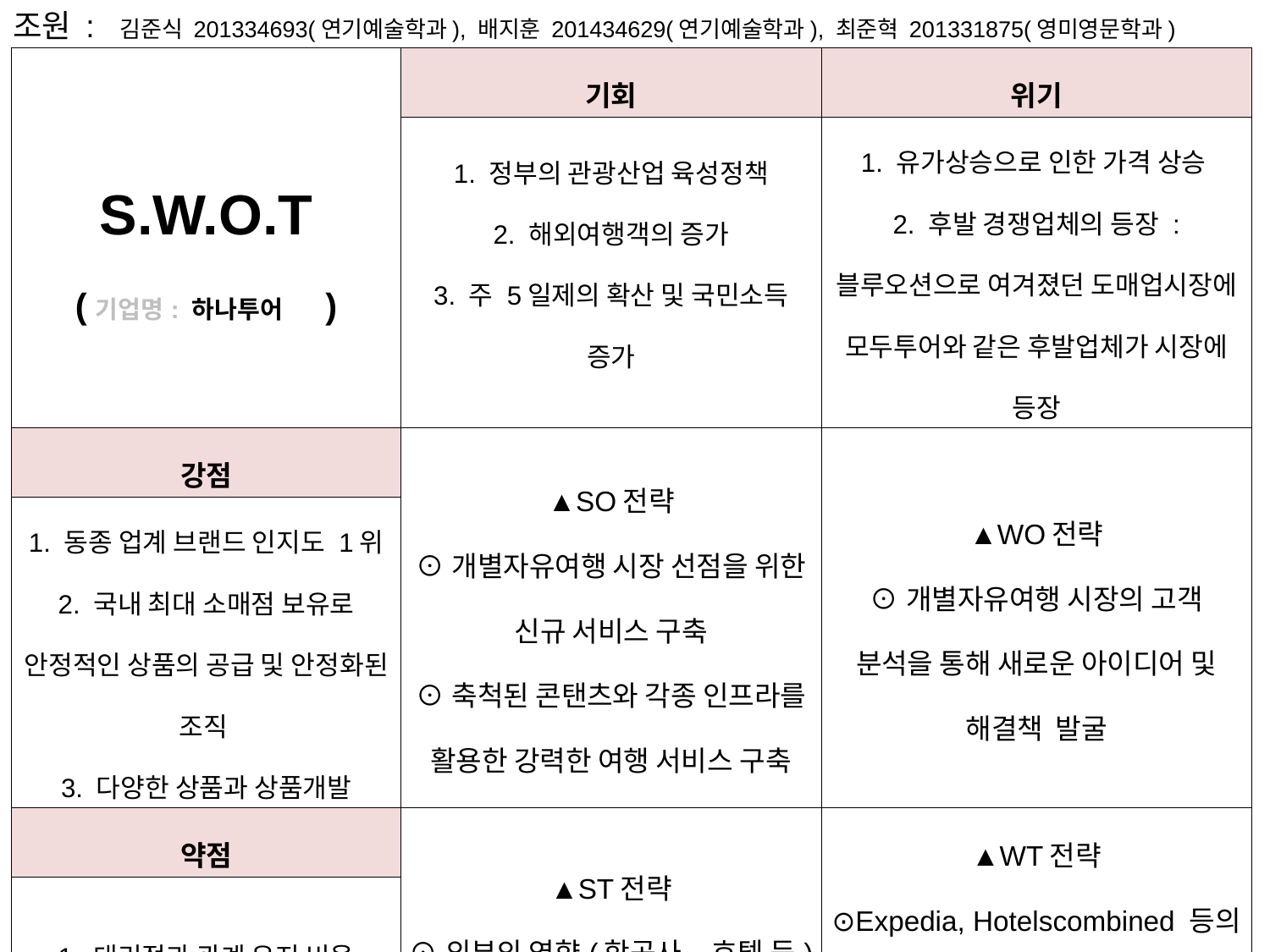

조원 :  김준식 201334693(연기예술학과), 배지훈 201434629(연기예술학과), 최준혁 201331875(영미영문학과)
| S.W.O.T (기업명: 하나투어 ) | 기회 | 위기 |
| --- | --- | --- |
|  | 1. 정부의 관광산업 육성정책 2. 해외여행객의 증가 3. 주 5일제의 확산 및 국민소득 증가 | 1. 유가상승으로 인한 가격 상승 2. 후발 경쟁업체의 등장 : 블루오션으로 여겨졌던 도매업시장에 모두투어와 같은 후발업체가 시장에 등장 |
| 강점 | ▲SO전략 ⊙개별자유여행 시장 선점을 위한 신규 서비스 구축 ⊙축척된 콘탠츠와 각종 인프라를 활용한 강력한 여행 서비스 구축 | ▲WO전략 ⊙개별자유여행 시장의 고객 분석을 통해 새로운 아이디어 및 해결책 발굴 |
| 1. 동종 업계 브랜드 인지도 1위 2. 국내 최대 소매점 보유로 안정적인 상품의 공급 및 안정화된 조직 3. 다양한 상품과 상품개발 |  |  |
| 약점 | ▲ST전략 ⊙외부의 영향(항공사, 호텔 등)을 받지 않는 사업 구축 | ▲WT전략 ⊙Expedia, Hotelscombined 등의 해외 여행사와의 전략적 파트너쉽 체결 |
| 1. 대리점과 관계 유지 비용 2. 소매여행사로서 낮은 입지 |  |  |